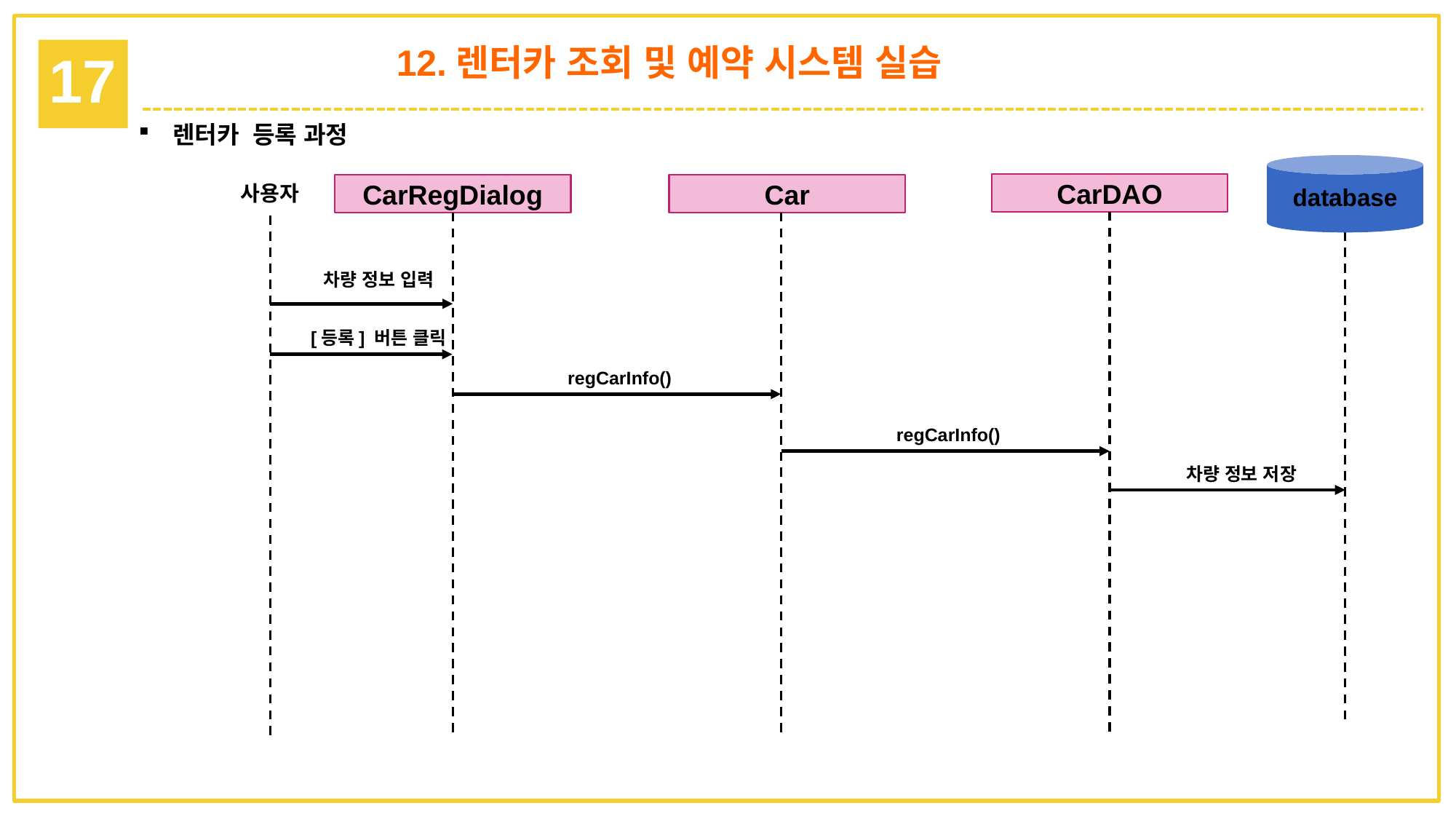

12.렌터카 조회 및 예약 시스템 실습
17

렌터카  등록 과정

CarDAO
사용자
CarRegDialog
Car
database
차량 정보 입력
[등록] 버튼 클릭
regCarInfo()
regCarInfo()
차량 정보 저장